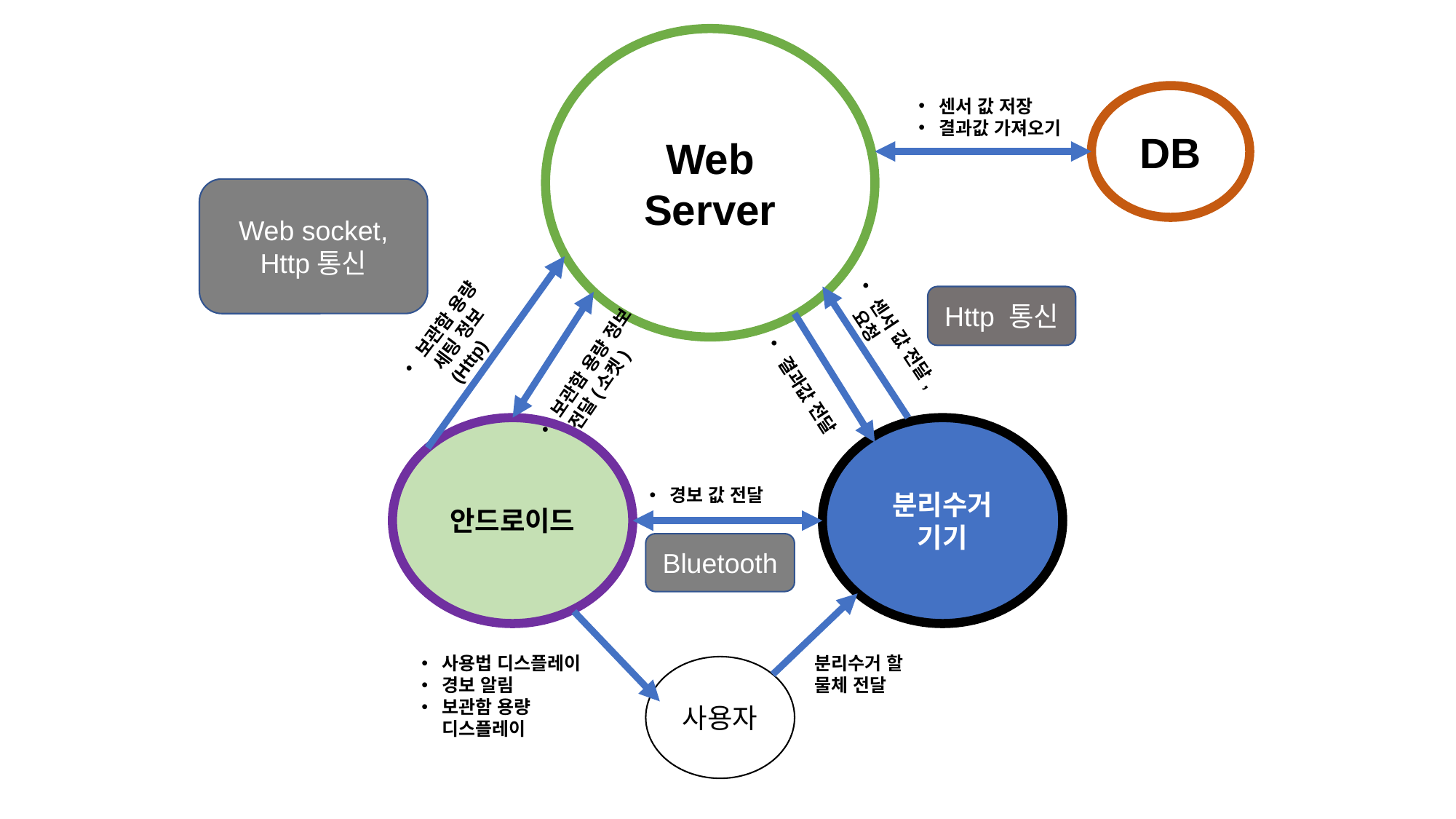

Web Server
DB
센서 값 저장
결과값 가져오기
Web socket, Http통신
Http 통신
보관함 용량 세팅 정보 (Http)
센서 값 전달,요청
보관함 용량 정보 전달(소켓)
결과값 전달
안드로이드
분리수거
기기
경보 값 전달
Bluetooth
사용법 디스플레이
경보 알림
보관함 용량 디스플레이
분리수거 할 물체 전달
사용자